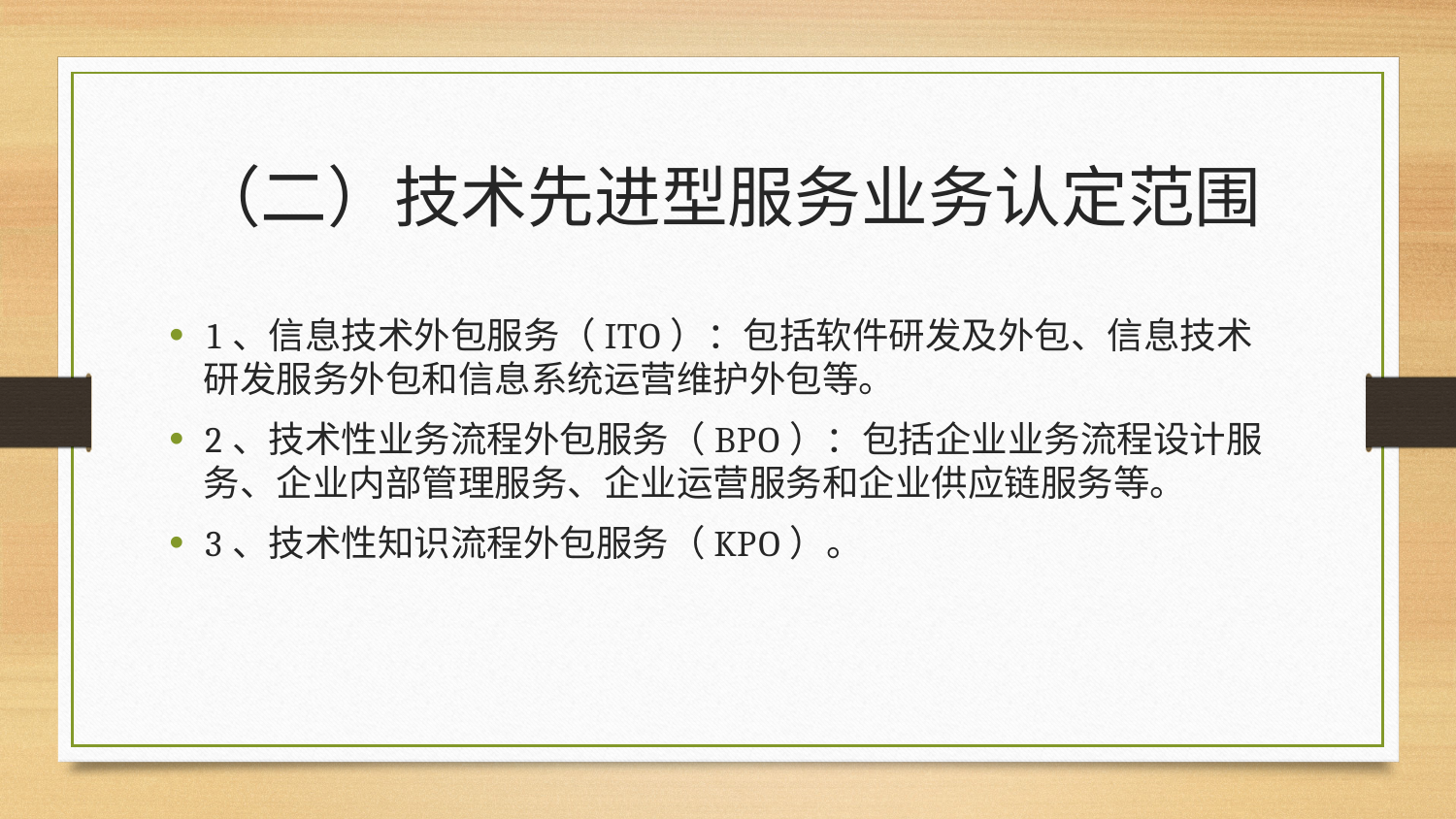

# （二）技术先进型服务业务认定范围
1、信息技术外包服务（ITO）：包括软件研发及外包、信息技术研发服务外包和信息系统运营维护外包等。
2、技术性业务流程外包服务（BPO）：包括企业业务流程设计服务、企业内部管理服务、企业运营服务和企业供应链服务等。
3、技术性知识流程外包服务（KPO）。